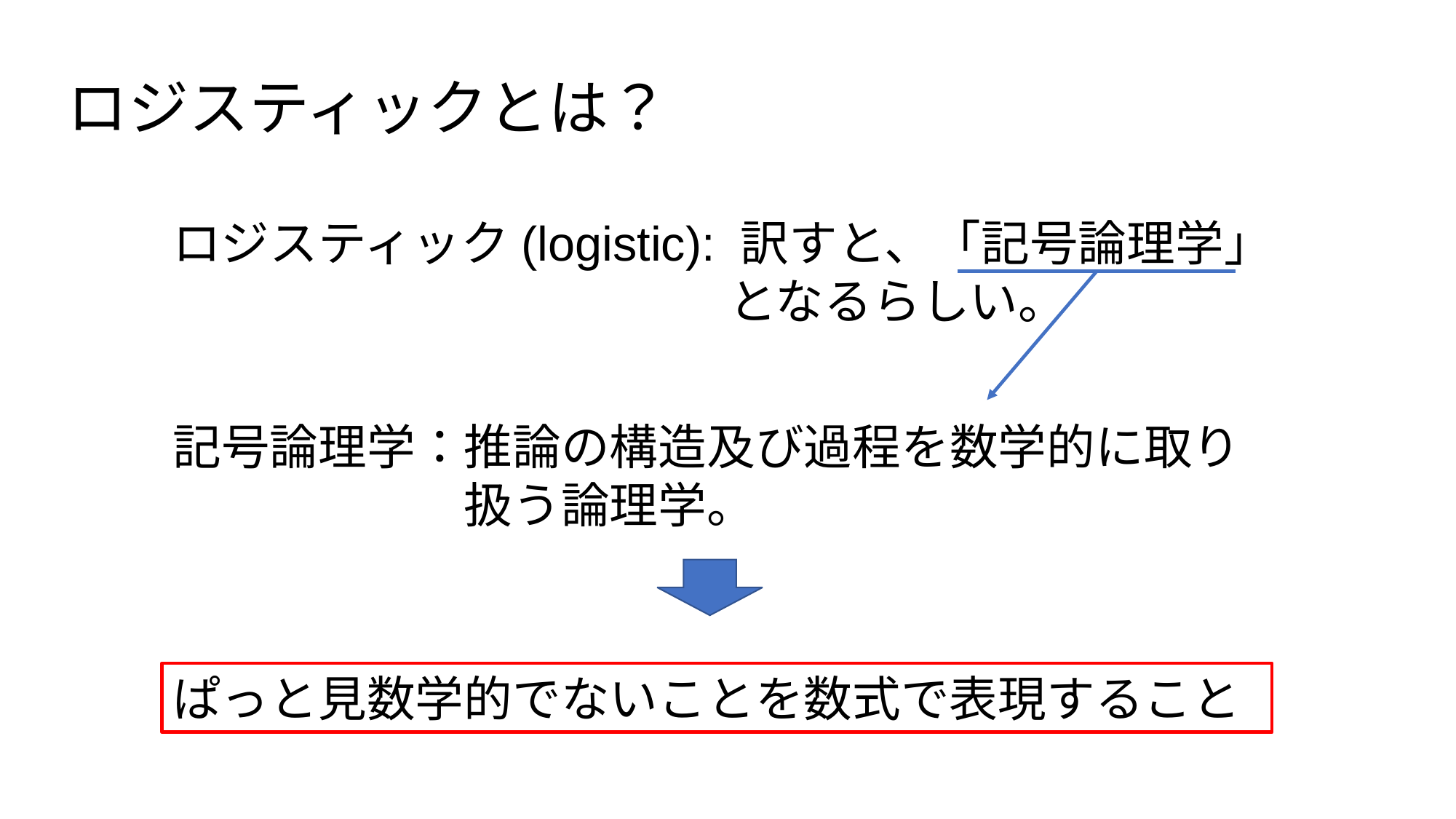

ロジスティックとは？
ロジスティック(logistic): 訳すと、「記号論理学」
　　　　　　　　　　　  となるらしい。
記号論理学：推論の構造及び過程を数学的に取り
　　　　　　扱う論理学。

ぱっと見数学的でないことを数式で表現すること